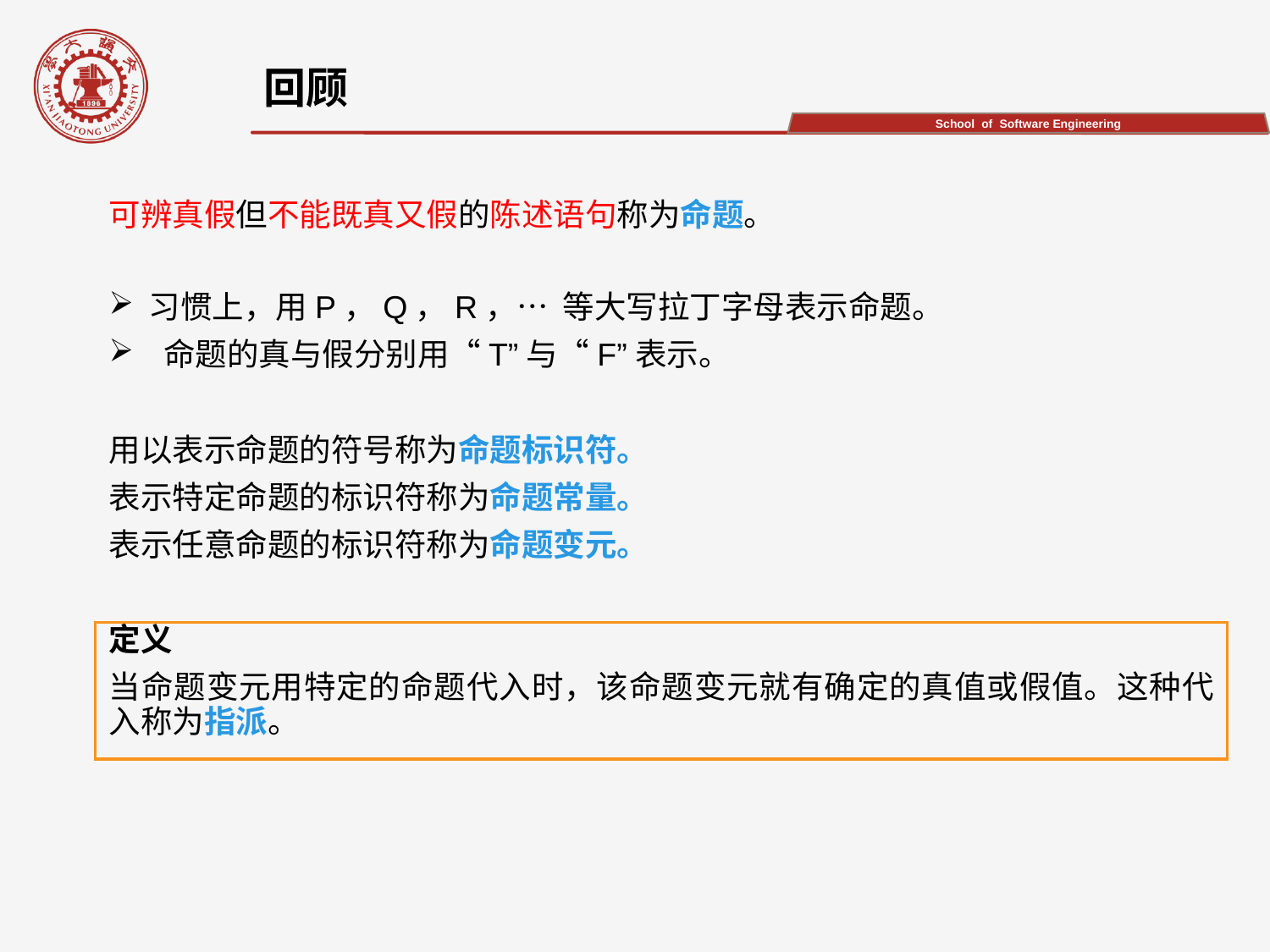

回顾
可辨真假但不能既真又假的陈述语句称为命题。

习惯上，用P，Q，R，…  等大写拉丁字母表示命题。
 命题的真与假分别用“T”与“F”表示。

用以表示命题的符号称为命题标识符。
表示特定命题的标识符称为命题常量。
表示任意命题的标识符称为命题变元。

定义
当命题变元用特定的命题代入时，该命题变元就有确定的真值或假值。这种代入称为指派。